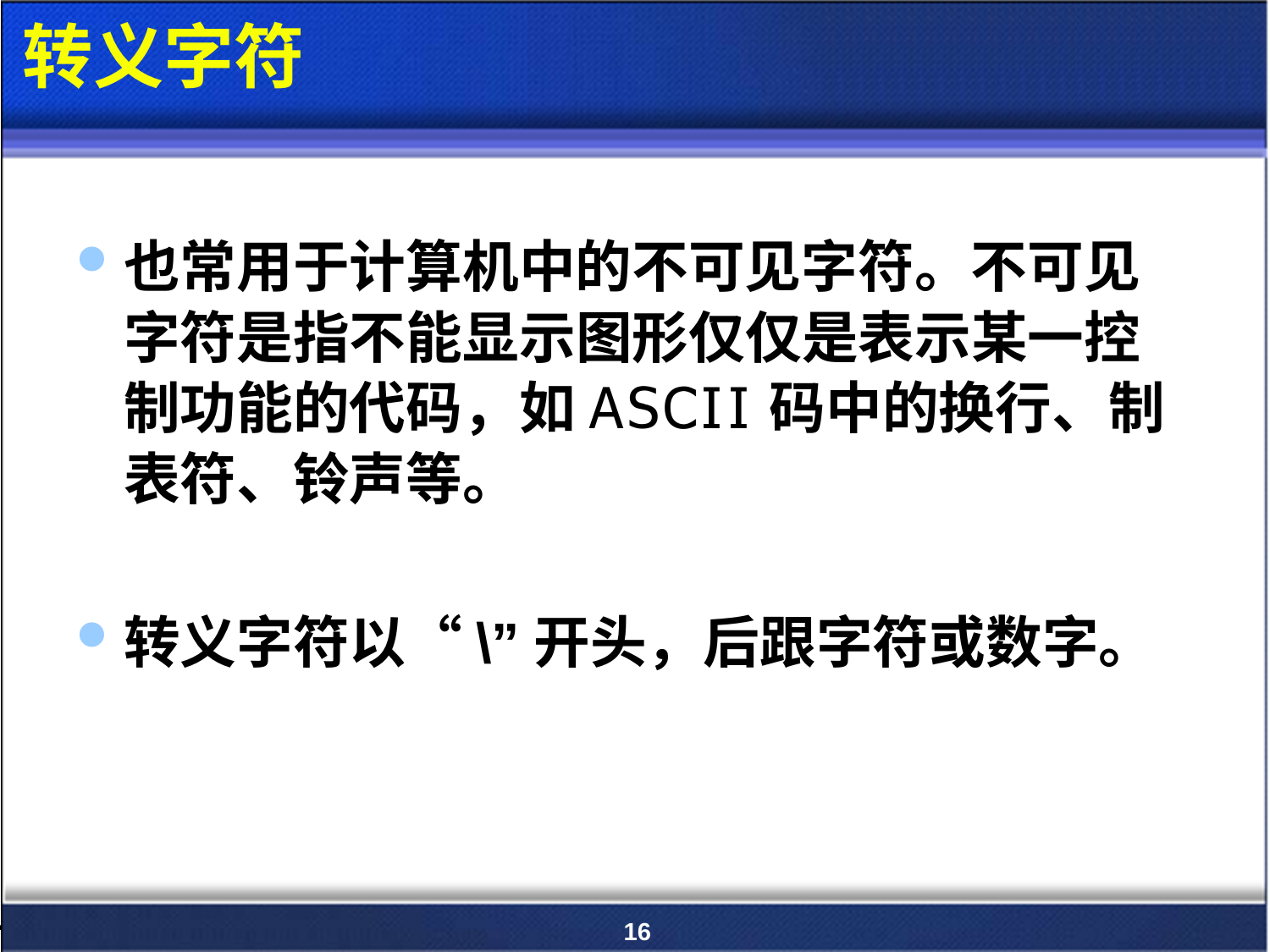

# 转义字符
也常用于计算机中的不可见字符。不可见字符是指不能显示图形仅仅是表示某一控制功能的代码，如ASCII码中的换行、制表符、铃声等。

转义字符以“\”开头，后跟字符或数字。

16